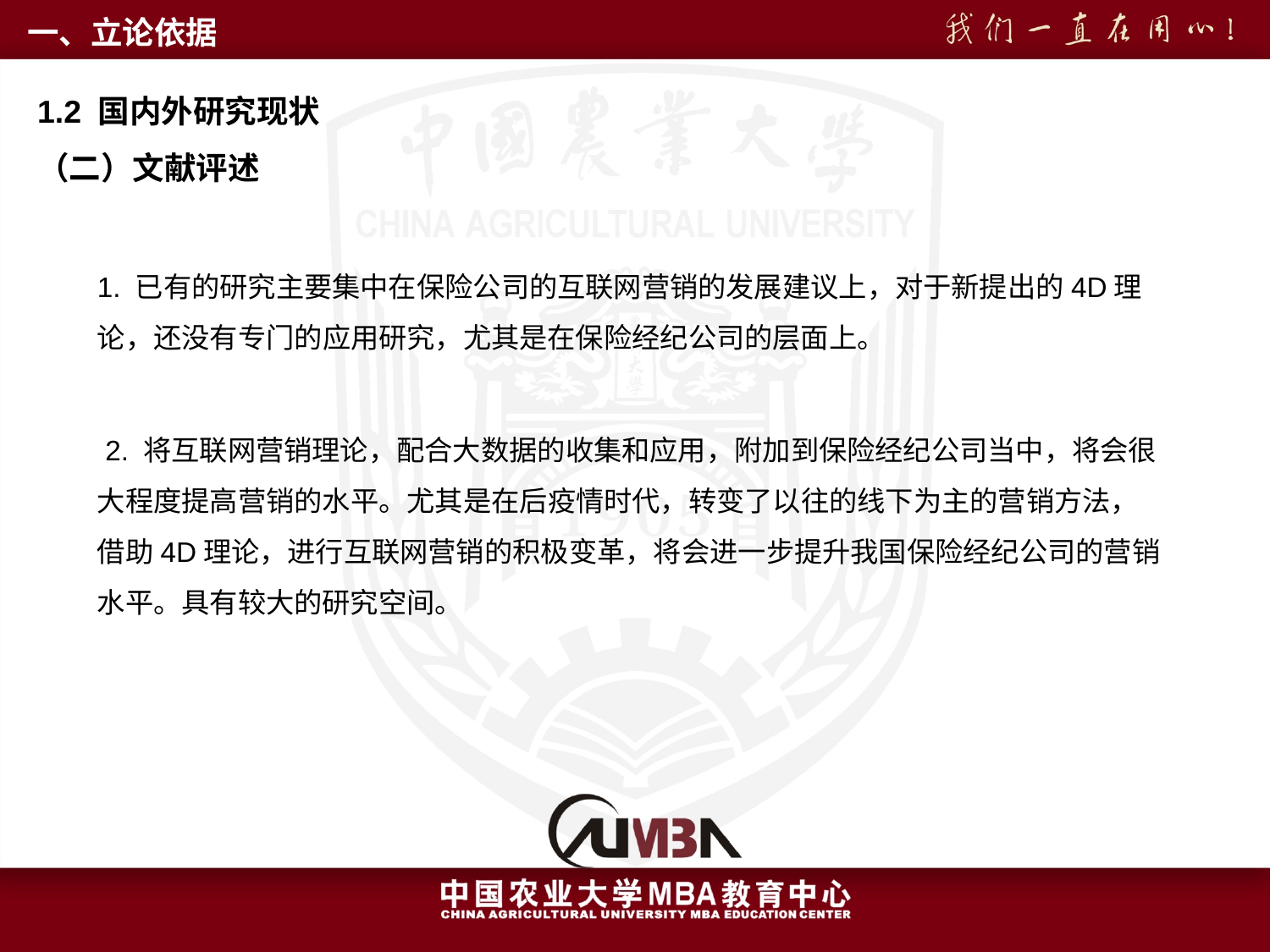

一、立论依据
1.2 国内外研究现状
（二）文献评述
1. 已有的研究主要集中在保险公司的互联网营销的发展建议上，对于新提出的4D理论，还没有专门的应用研究，尤其是在保险经纪公司的层面上。

 2. 将互联网营销理论，配合大数据的收集和应用，附加到保险经纪公司当中，将会很大程度提高营销的水平。尤其是在后疫情时代，转变了以往的线下为主的营销方法，借助4D理论，进行互联网营销的积极变革，将会进一步提升我国保险经纪公司的营销水平。具有较大的研究空间。